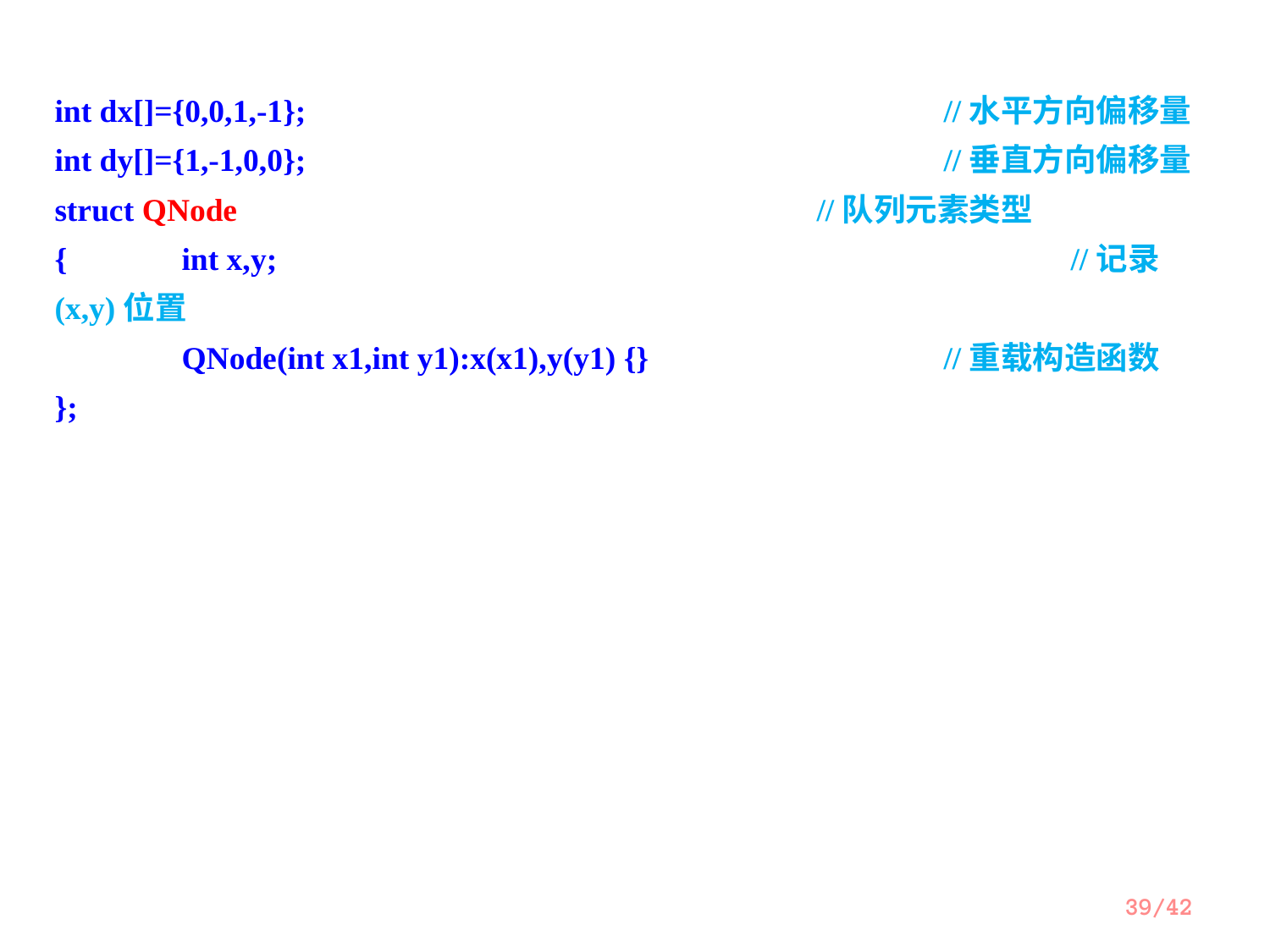

int dx[]={0,0,1,-1};                                    			//水平方向偏移量
int dy[]={1,-1,0,0};                                    			//垂直方向偏移量
struct QNode                                                		//队列元素类型
{	int x,y;                                            				//记录(x,y)位置
    	QNode(int x1,int y1):x(x1),y(y1) {}    			//重载构造函数
};
39/42